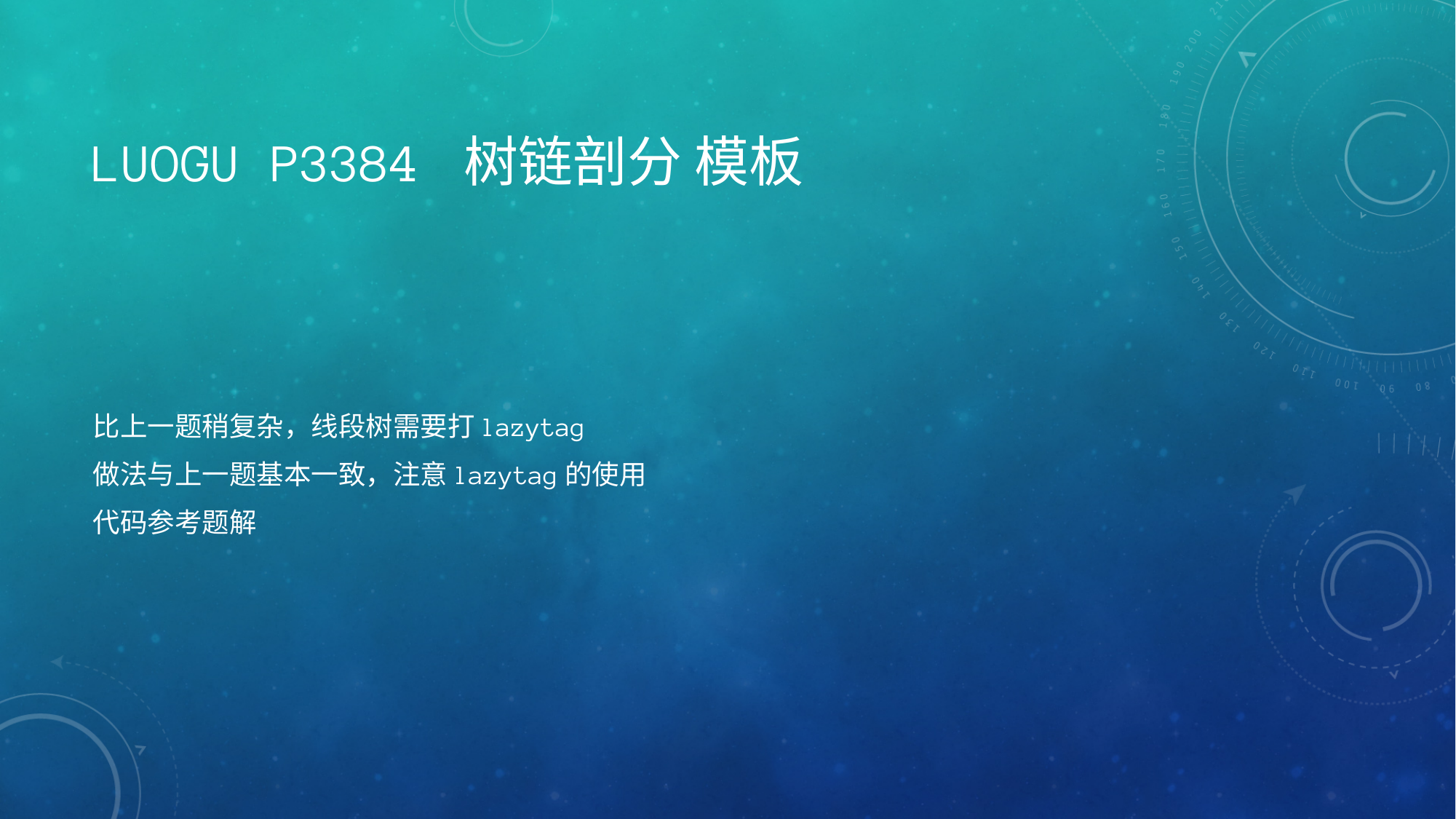

# LUOGU P3384 树链剖分 模板
比上一题稍复杂，线段树需要打lazytag
做法与上一题基本一致，注意lazytag的使用
代码参考题解